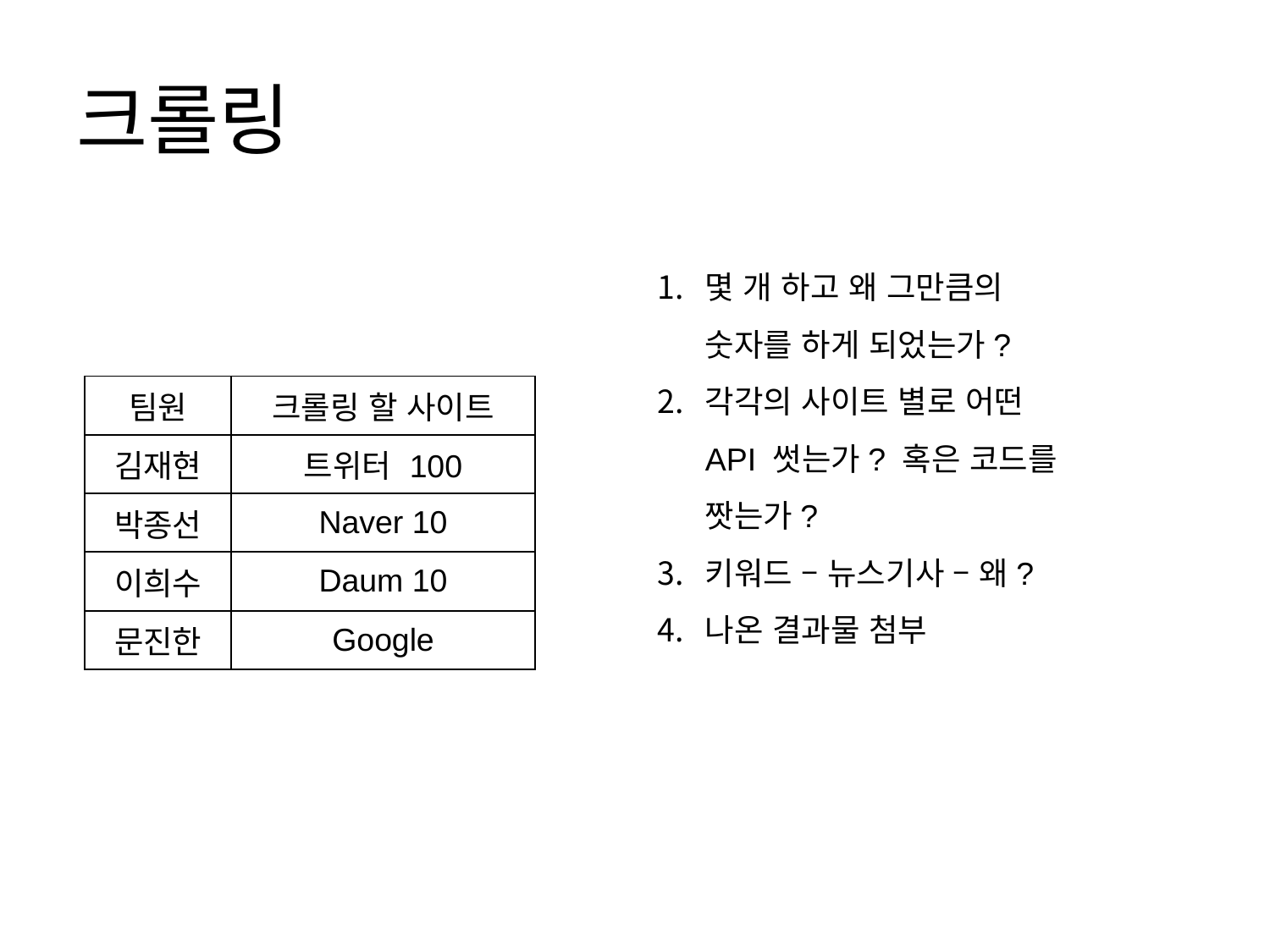

# 크롤링
몇 개 하고 왜 그만큼의 숫자를 하게 되었는가?
각각의 사이트 별로 어떤 API 썻는가? 혹은 코드를 짯는가?
키워드 – 뉴스기사 – 왜?
나온 결과물 첨부
| 팀원 | 크롤링 할 사이트 |
| --- | --- |
| 김재현 | 트위터 100 |
| 박종선 | Naver 10 |
| 이희수 | Daum 10 |
| 문진한 | Google |